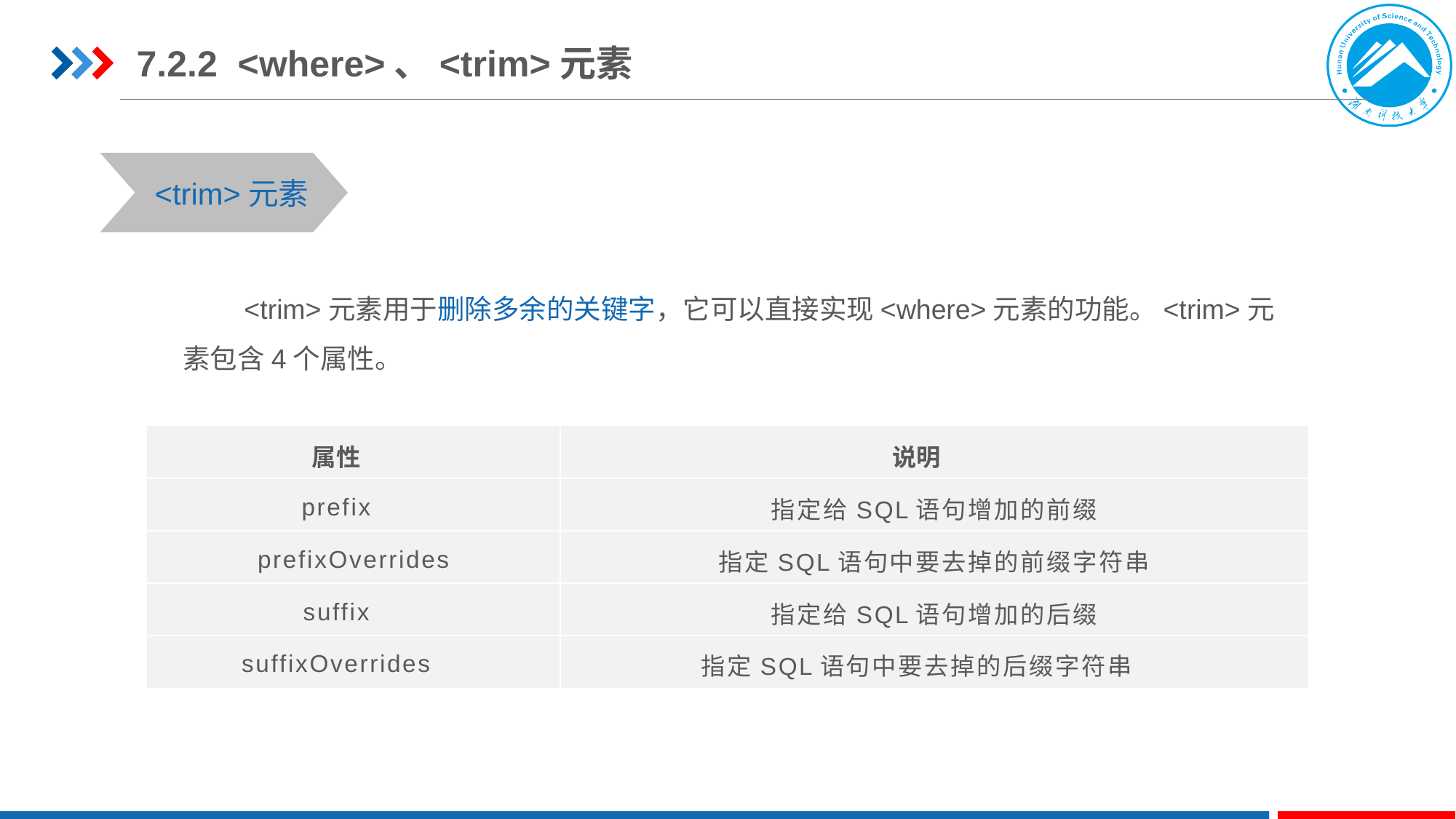

7.2.2  <where>、<trim>元素

<trim>元素
        <trim>元素用于删除多余的关键字，它可以直接实现<where>元素的功能。<trim>元素包含4个属性。

| 属性 | 说明 |
| --- | --- |
| prefix | 指定给SQL语句增加的前缀 |
| prefixOverrides | 指定SQL语句中要去掉的前缀字符串 |
| suffix | 指定给SQL语句增加的后缀 |
| suffixOverrides | 指定SQL语句中要去掉的后缀字符串 |